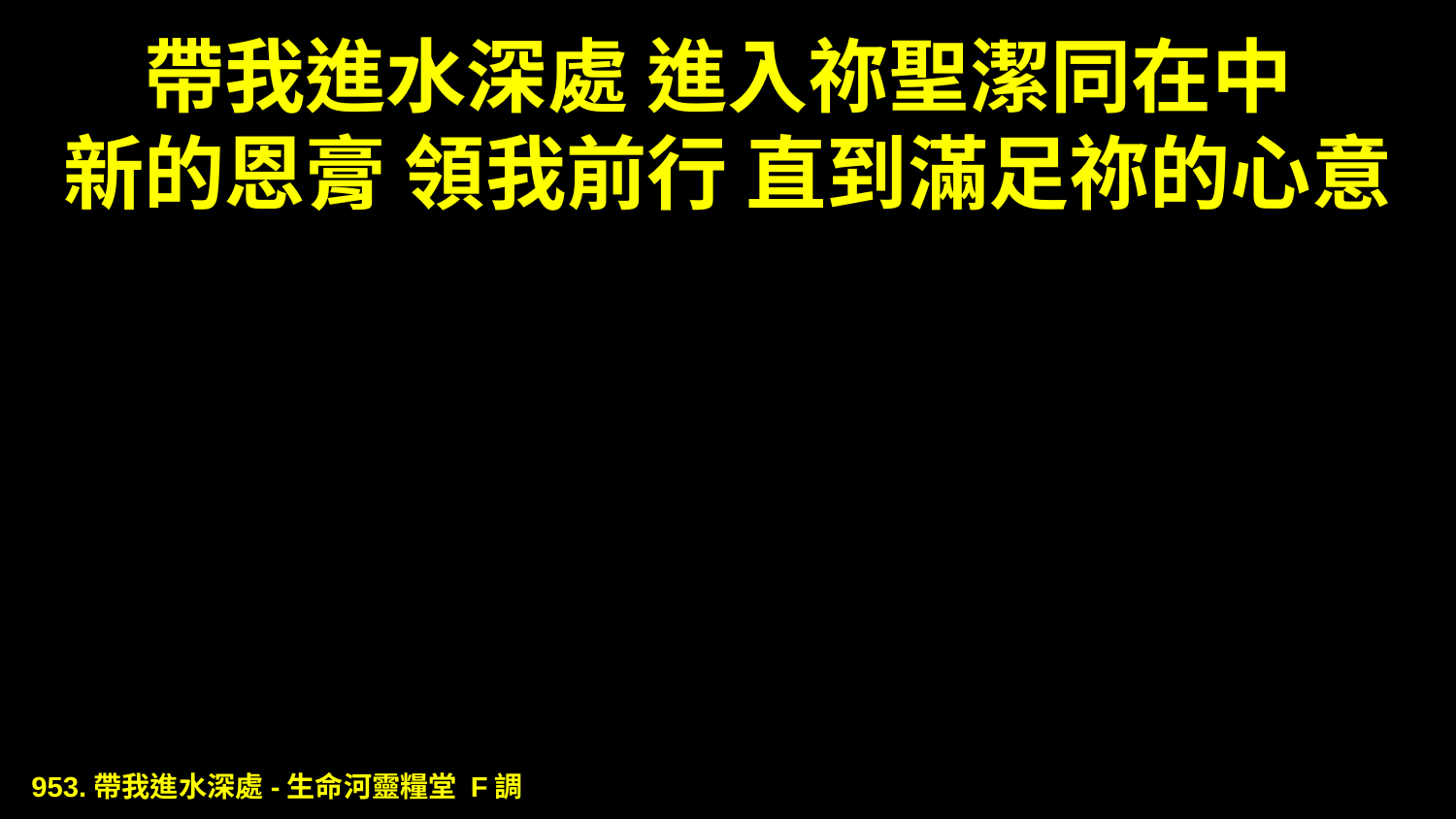

# 帶我進水深處 進入祢聖潔同在中 新的恩膏 領我前行 直到滿足祢的心意
953.帶我進水深處-生命河靈糧堂 F調